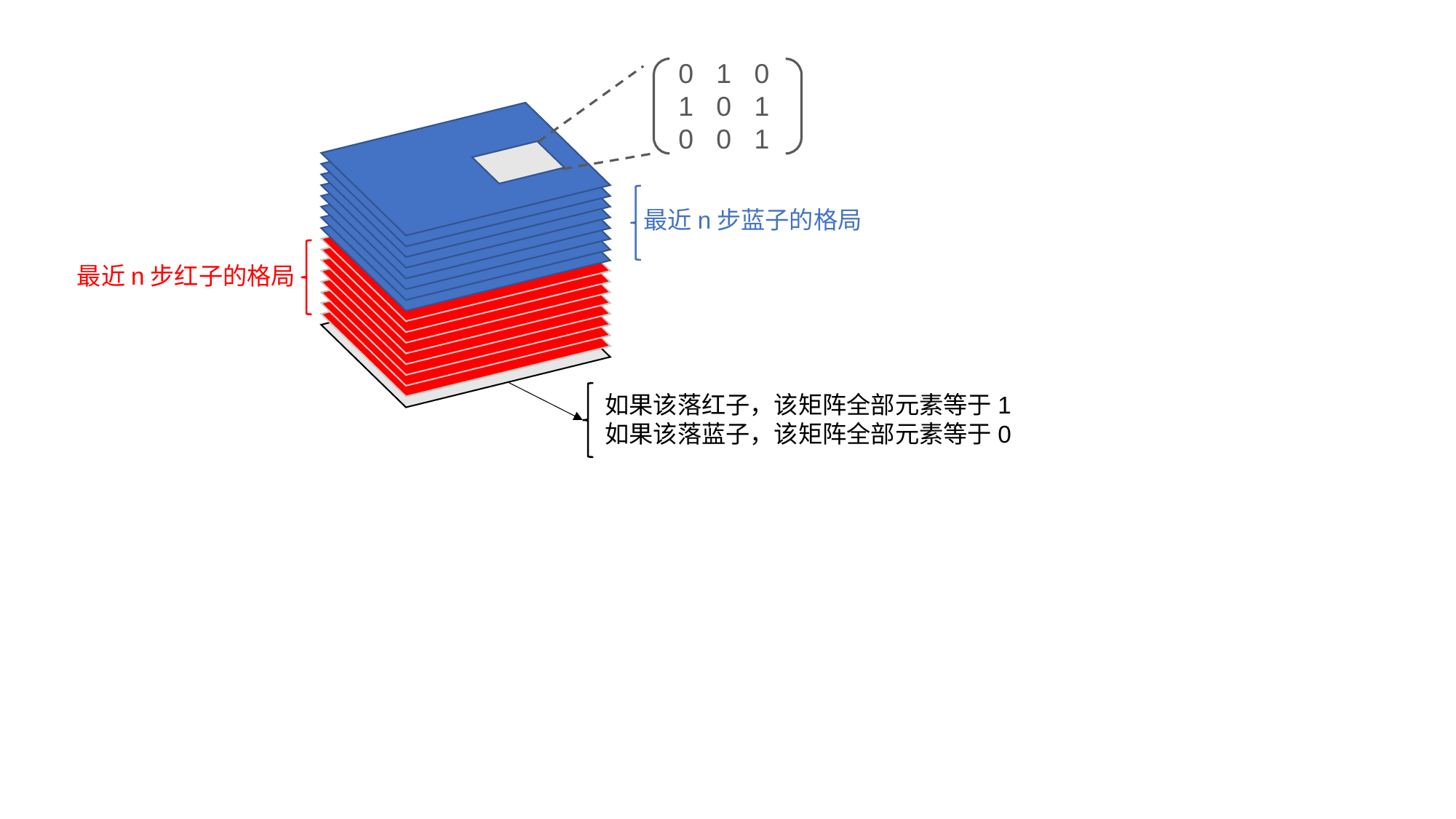

0   1   0
1   0   1
0   0   1

最近n步蓝子的格局

最近n步红子的格局

如果该落红子，该矩阵全部元素等于1
如果该落蓝子，该矩阵全部元素等于0